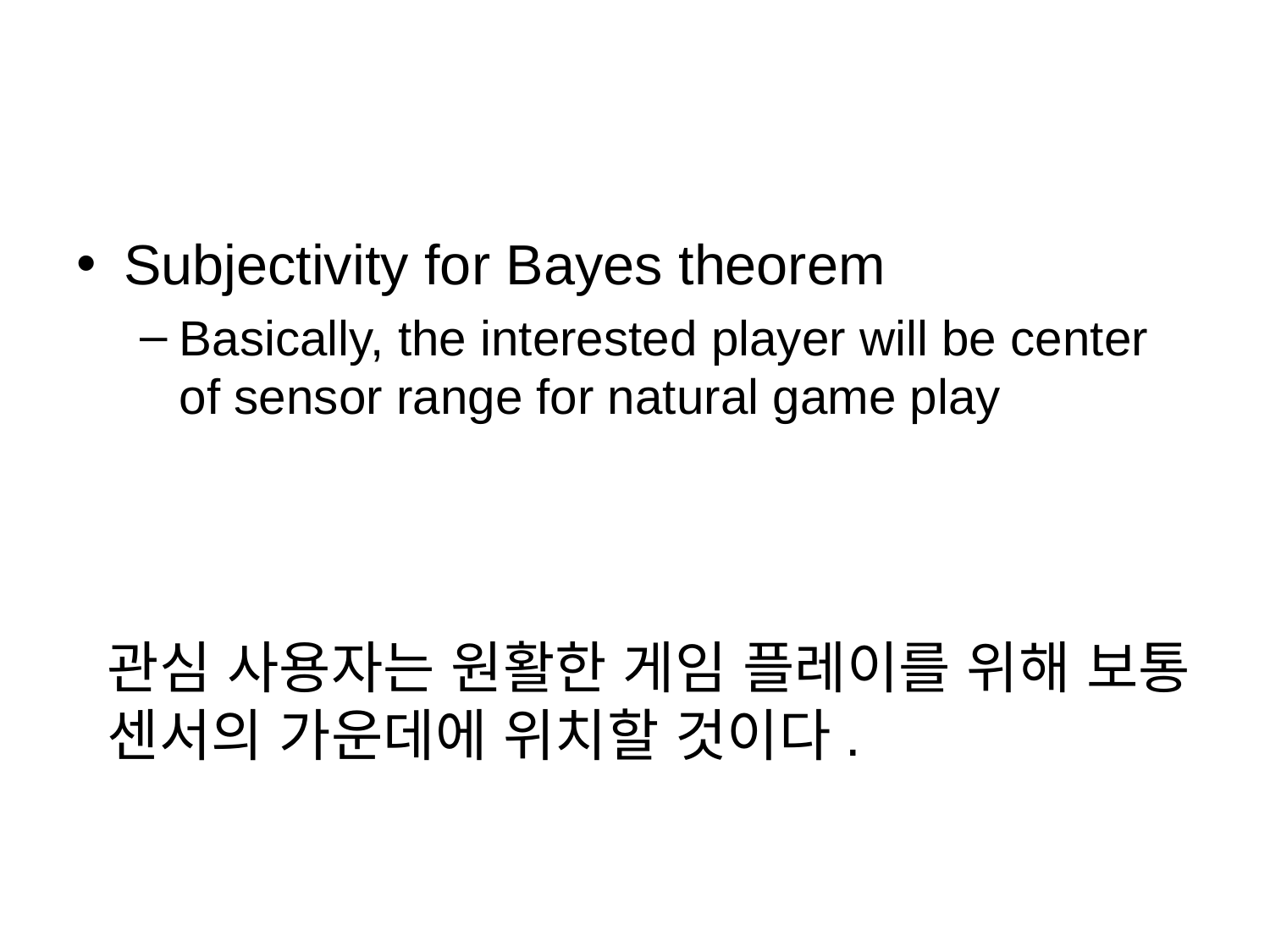

Subjectivity for Bayes theorem
Basically, the interested player will be center of sensor range for natural game play

관심 사용자는 원활한 게임 플레이를 위해 보통 센서의 가운데에 위치할 것이다.